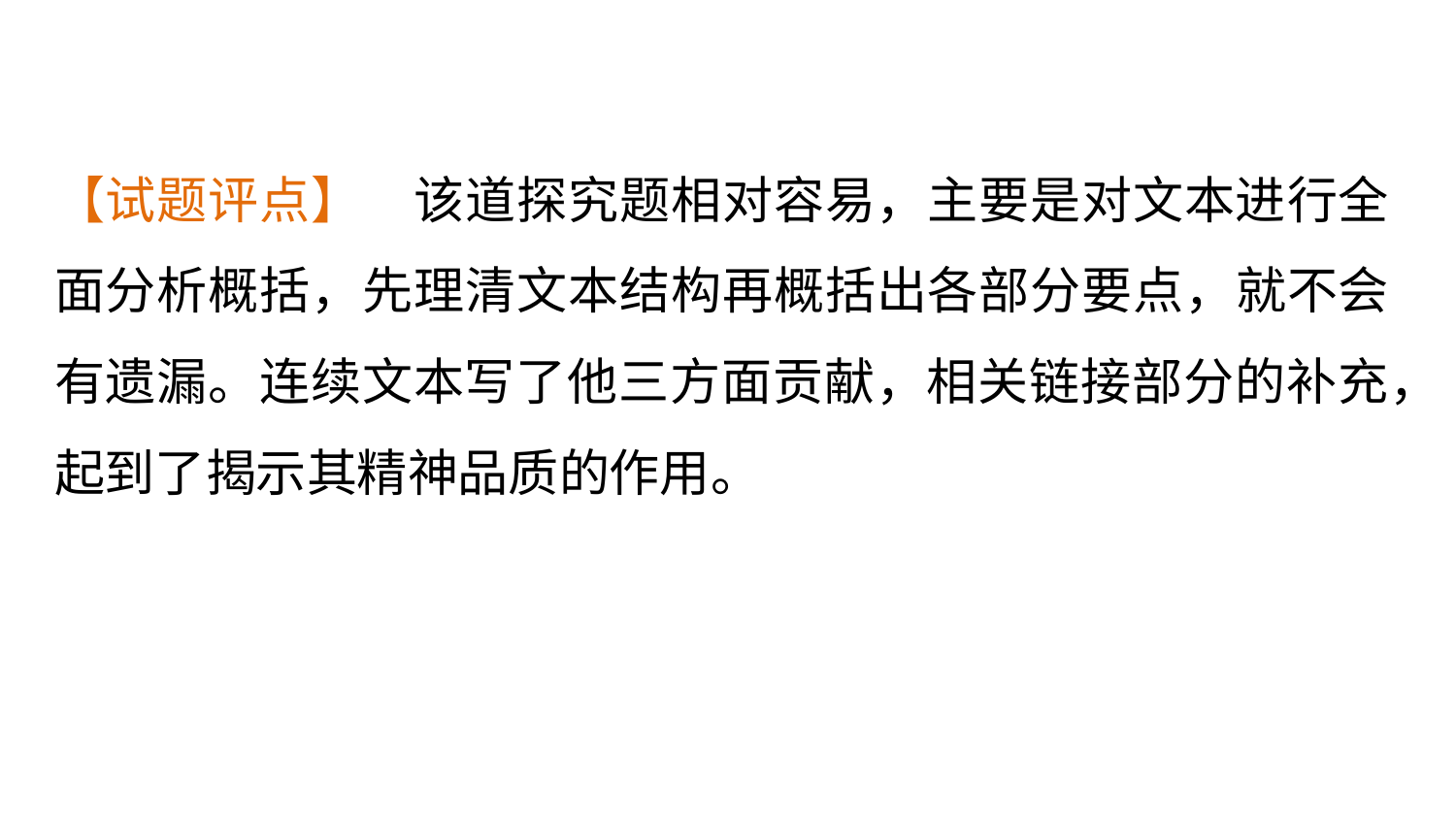

【试题评点】　该道探究题相对容易，主要是对文本进行全面分析概括，先理清文本结构再概括出各部分要点，就不会有遗漏。连续文本写了他三方面贡献，相关链接部分的补充，起到了揭示其精神品质的作用。